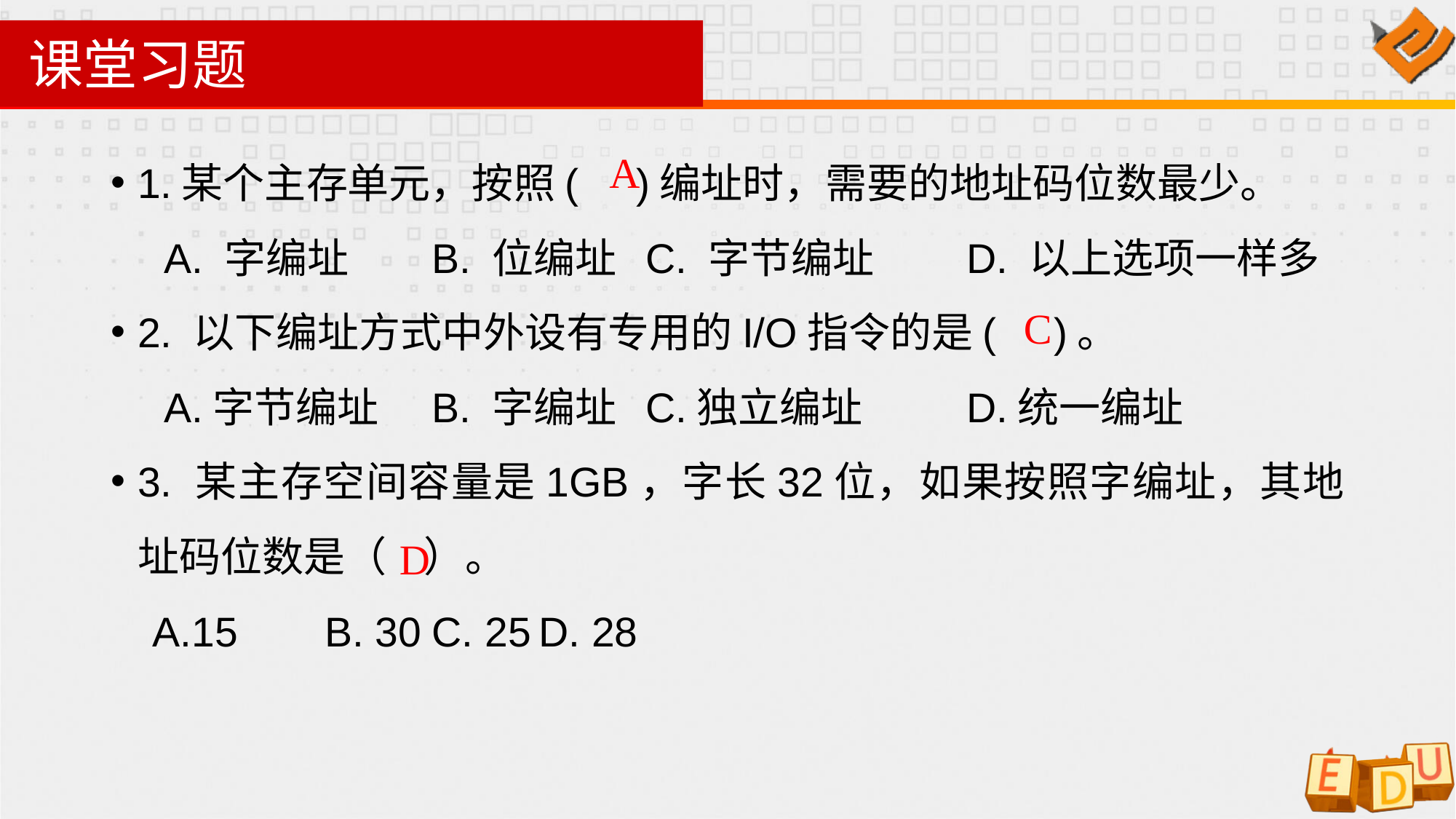

# 课堂习题
1.某个主存单元，按照(     )编址时，需要的地址码位数最少。
A. 字编址 	B. 位编址	C. 字节编址	D. 以上选项一样多
2. 以下编址方式中外设有专用的I/O指令的是(     )。
A.字节编址	B. 字编址	C.独立编址		D.统一编址
3. 某主存空间容量是1GB，字长32位，如果按照字编址，其地址码位数是（    ）。
A.15		B. 30		C. 25			D. 28

A
C
D